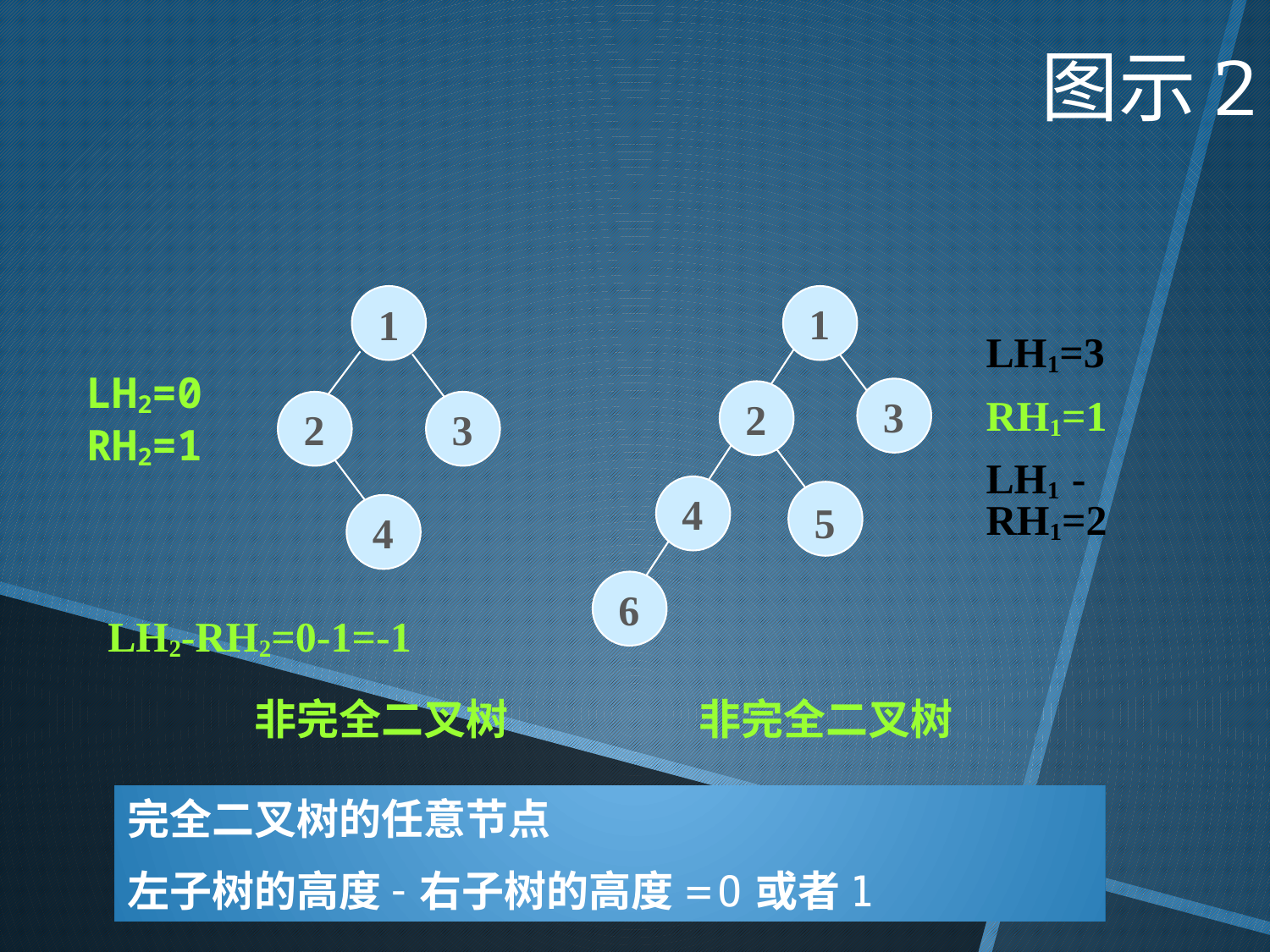

图示2

1
2
3
4

1
3
2
4
5
6
LH1=3
RH1=1
LH1  -RH1=2
LH2=0
RH2=1
LH2-RH2=0-1=-1
 非完全二叉树                    非完全二叉树
完全二叉树的任意节点
左子树的高度-右子树的高度=0或者1